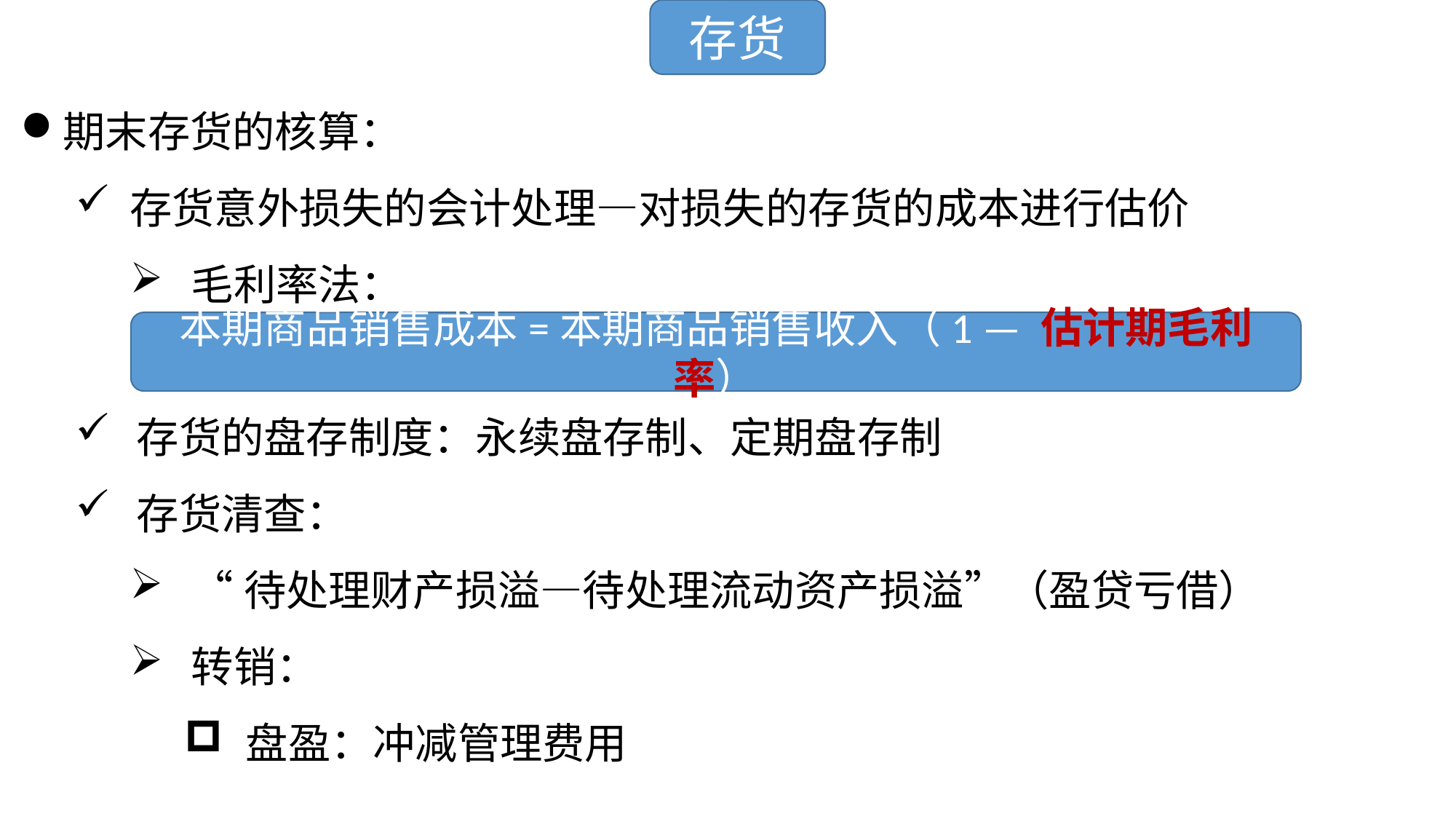

存货
期末存货的核算：
存货意外损失的会计处理—对损失的存货的成本进行估价
毛利率法：

存货的盘存制度：永续盘存制、定期盘存制
存货清查：
“待处理财产损溢—待处理流动资产损溢”（盈贷亏借）
转销：
盘盈：冲减管理费用

本期商品销售成本=本期商品销售收入（1 — 估计期毛利率）